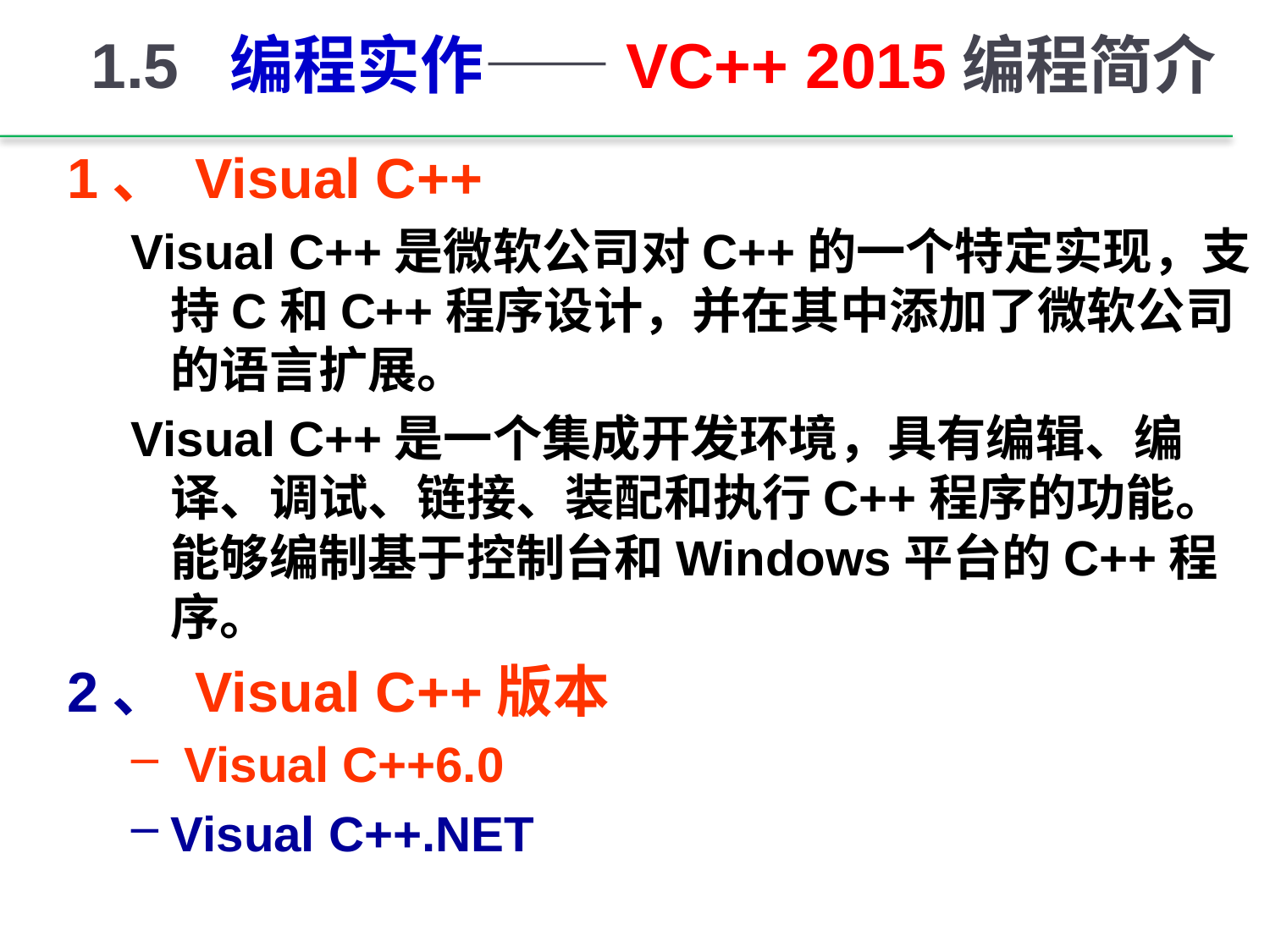

# 1.5  编程实作——VC++ 2015编程简介
1、 Visual C++
Visual C++是微软公司对C++的一个特定实现，支持C和C++程序设计，并在其中添加了微软公司的语言扩展。
Visual C++是一个集成开发环境，具有编辑、编译、调试、链接、装配和执行C++程序的功能。能够编制基于控制台和Windows平台的C++程序。
2、 Visual C++版本
 Visual C++6.0
Visual C++.NET